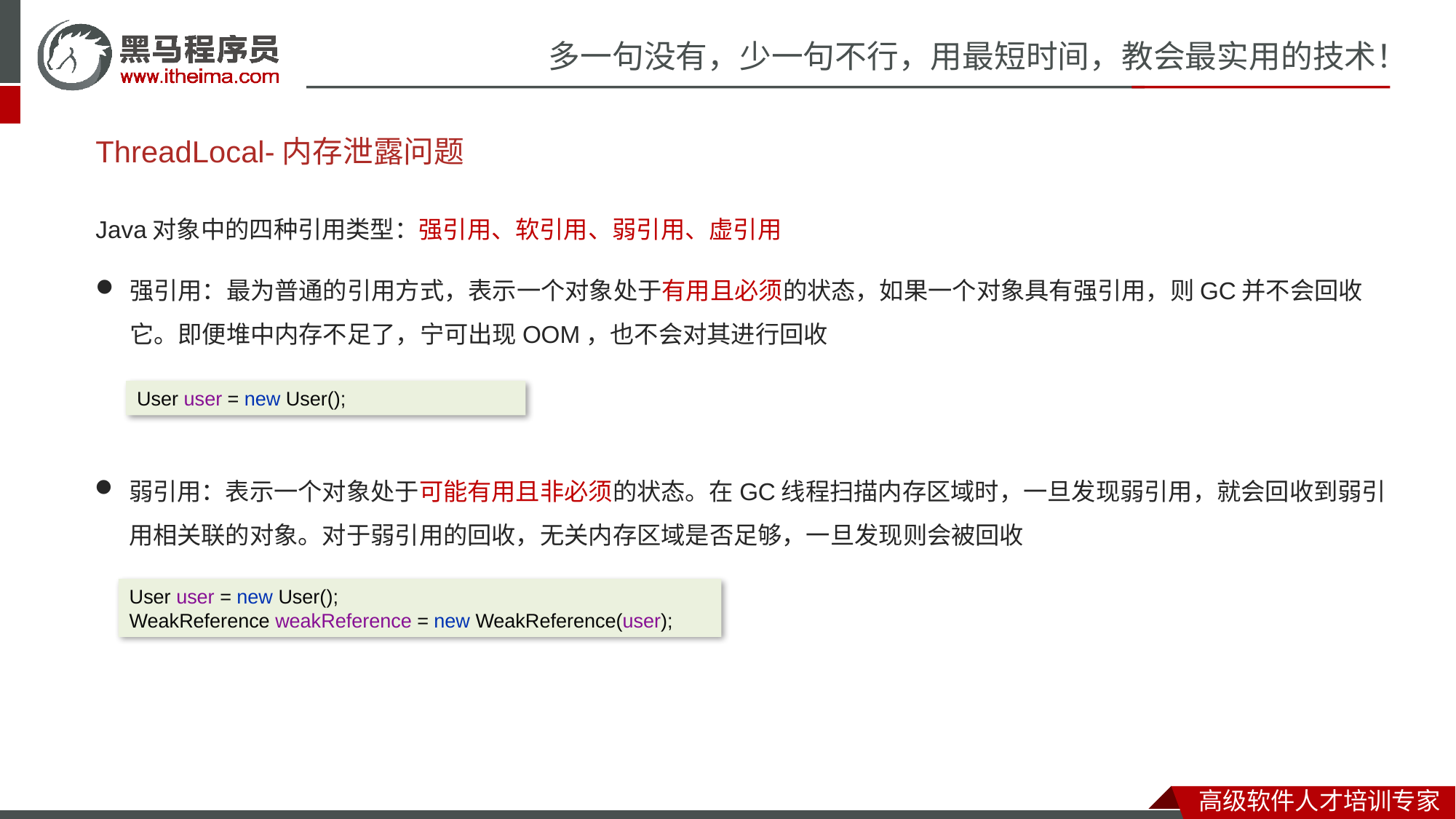

# ThreadLocal-内存泄露问题
Java对象中的四种引用类型：强引用、软引用、弱引用、虚引用
强引用：最为普通的引用方式，表示一个对象处于有用且必须的状态，如果一个对象具有强引用，则GC并不会回收它。即便堆中内存不足了，宁可出现OOM，也不会对其进行回收
User user = new User();
弱引用：表示一个对象处于可能有用且非必须的状态。在GC线程扫描内存区域时，一旦发现弱引用，就会回收到弱引用相关联的对象。对于弱引用的回收，无关内存区域是否足够，一旦发现则会被回收
User user = new User();
WeakReference weakReference = new WeakReference(user);